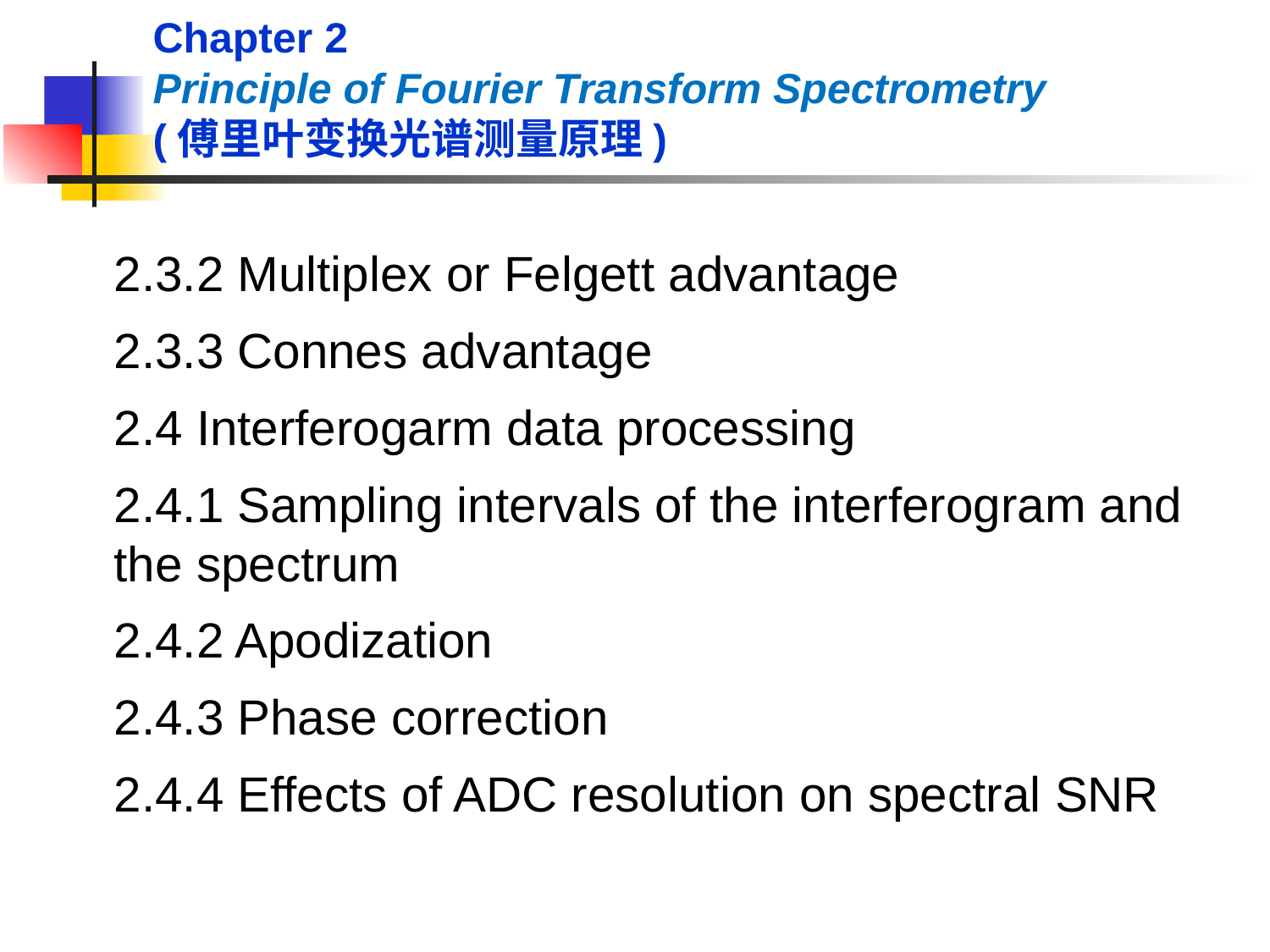

Chapter 2
Principle of Fourier Transform Spectrometry
(傅里叶变换光谱测量原理)

2.3.2 Multiplex or Felgett advantage
2.3.3 Connes advantage
2.4 Interferogarm data processing
2.4.1 Sampling intervals of the interferogram and the spectrum
2.4.2 Apodization
2.4.3 Phase correction
2.4.4 Effects of ADC resolution on spectral SNR
2